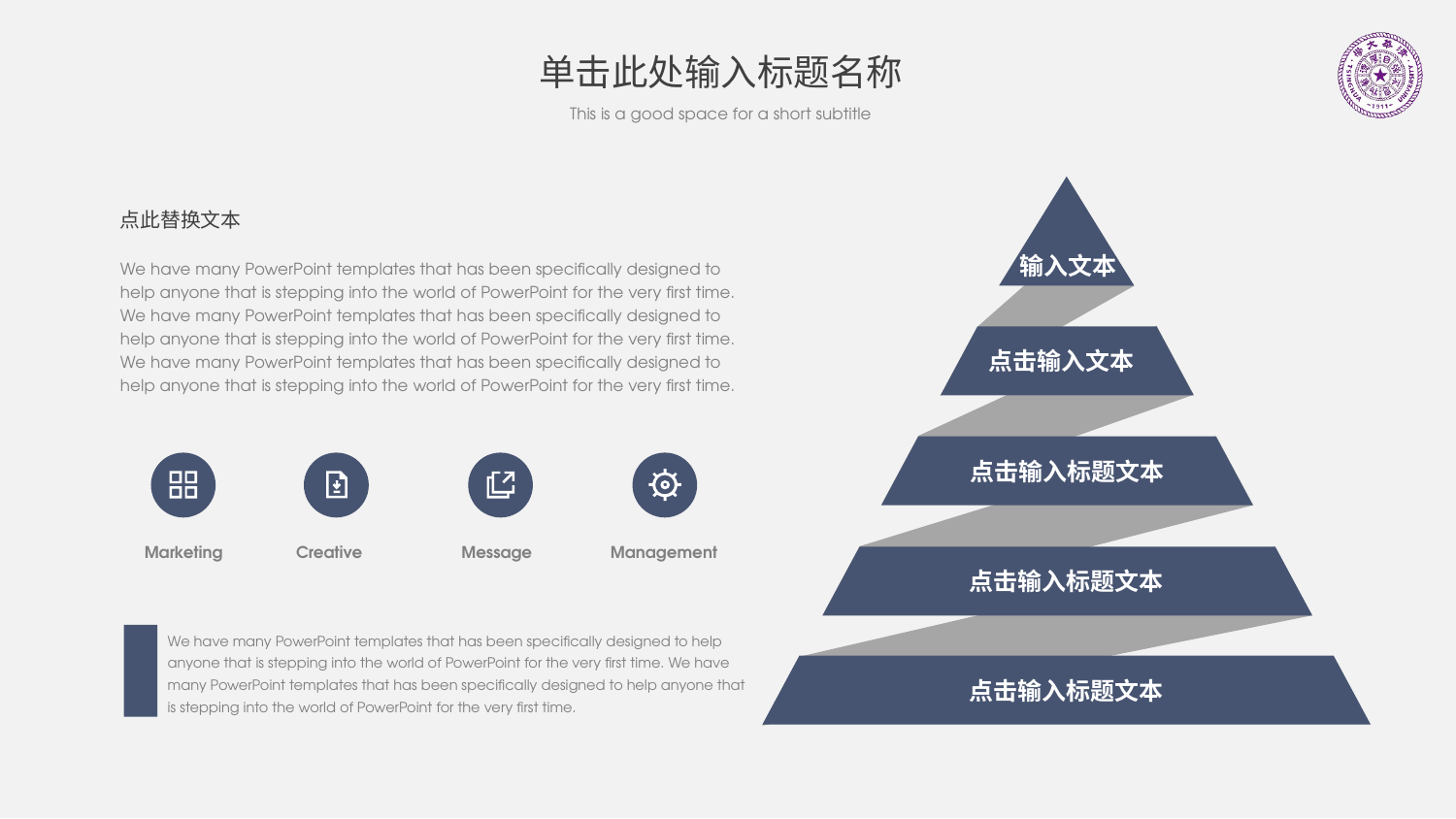

单击此处输入标题名称
This is a good space for a short subtitle

输入文本
点此替换文本

We have many PowerPoint templates that has been specifically designed to help anyone that is stepping into the world of PowerPoint for the very first time. We have many PowerPoint templates that has been specifically designed to help anyone that is stepping into the world of PowerPoint for the very first time. We have many PowerPoint templates that has been specifically designed to help anyone that is stepping into the world of PowerPoint for the very first time.

点击输入文本

点击输入标题文本

Marketing
Creative
Message
Management

点击输入标题文本

We have many PowerPoint templates that has been specifically designed to help anyone that is stepping into the world of PowerPoint for the very first time. We have many PowerPoint templates that has been specifically designed to help anyone that is stepping into the world of PowerPoint for the very first time.

点击输入标题文本